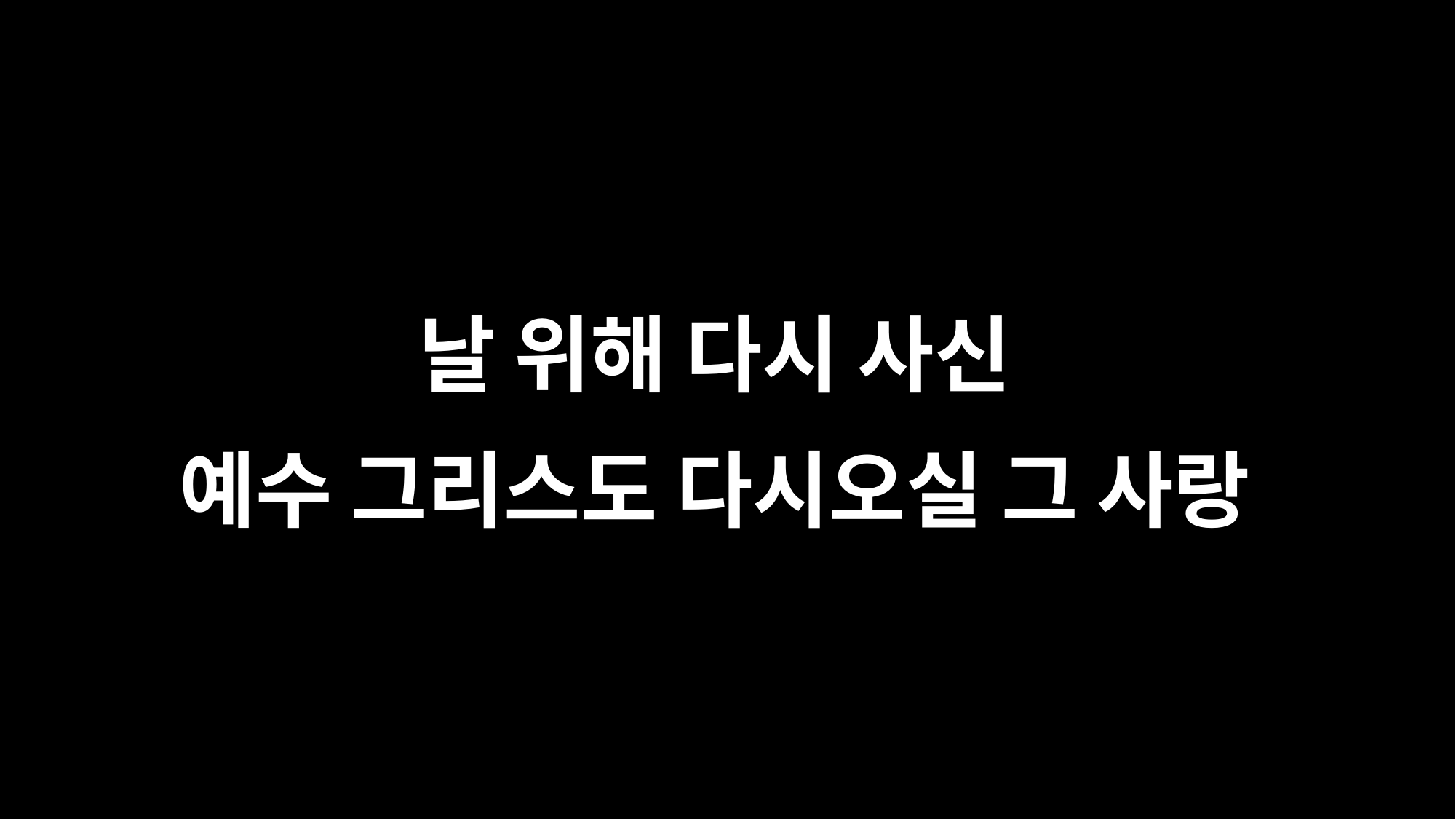

날 위해 다시 사신
예수 그리스도 다시오실 그 사랑